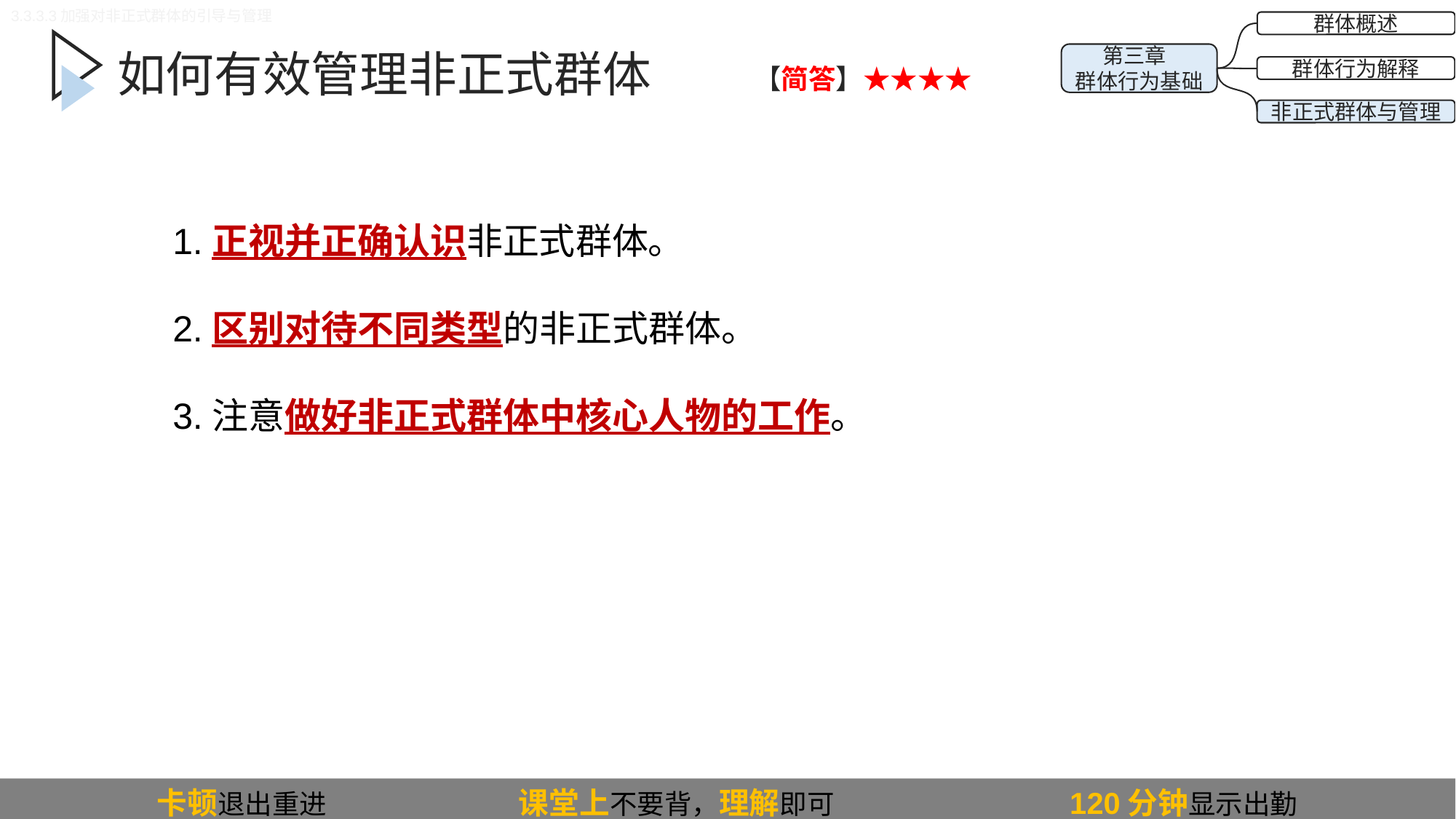

3.3.1一、非正式群体形成的原因
3.3.3.3加强对非正式群体的引导与管理
群体概述
第三章
群体行为基础
群体行为解释
非正式群体与管理
如何有效管理非正式群体
【简答】★★★★
1.正视并正确认识非正式群体。

2.区别对待不同类型的非正式群体。

3.注意做好非正式群体中核心人物的工作。